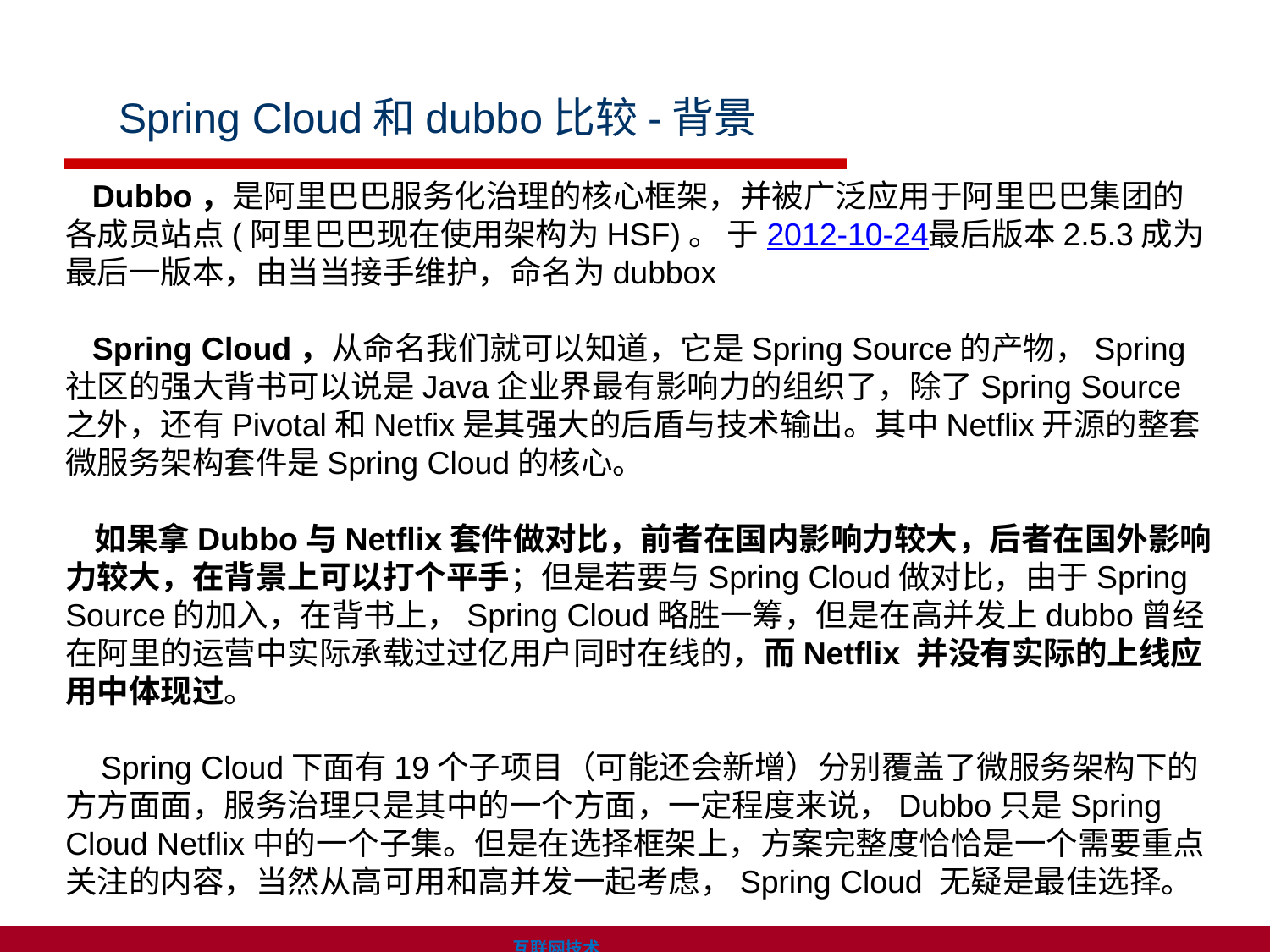

Spring Cloud和dubbo比较-背景
   Dubbo，是阿里巴巴服务化治理的核心框架，并被广泛应用于阿里巴巴集团的各成员站点(阿里巴巴现在使用架构为HSF)。 于2012-10-24最后版本2.5.3成为最后一版本，由当当接手维护，命名为dubbox

   Spring Cloud，从命名我们就可以知道，它是Spring Source的产物，Spring社区的强大背书可以说是Java企业界最有影响力的组织了，除了Spring Source之外，还有Pivotal和Netfix是其强大的后盾与技术输出。其中Netflix开源的整套微服务架构套件是Spring Cloud的核心。

   如果拿Dubbo与Netflix套件做对比，前者在国内影响力较大，后者在国外影响力较大，在背景上可以打个平手；但是若要与Spring Cloud做对比，由于Spring Source的加入，在背书上，Spring Cloud略胜一筹，但是在高并发上dubbo曾经在阿里的运营中实际承载过过亿用户同时在线的，而Netflix 并没有实际的上线应用中体现过。

    Spring Cloud下面有19个子项目（可能还会新增）分别覆盖了微服务架构下的方方面面，服务治理只是其中的一个方面，一定程度来说，Dubbo只是Spring Cloud Netflix中的一个子集。但是在选择框架上，方案完整度恰恰是一个需要重点关注的内容，当然从高可用和高并发一起考虑，Spring Cloud 无疑是最佳选择。